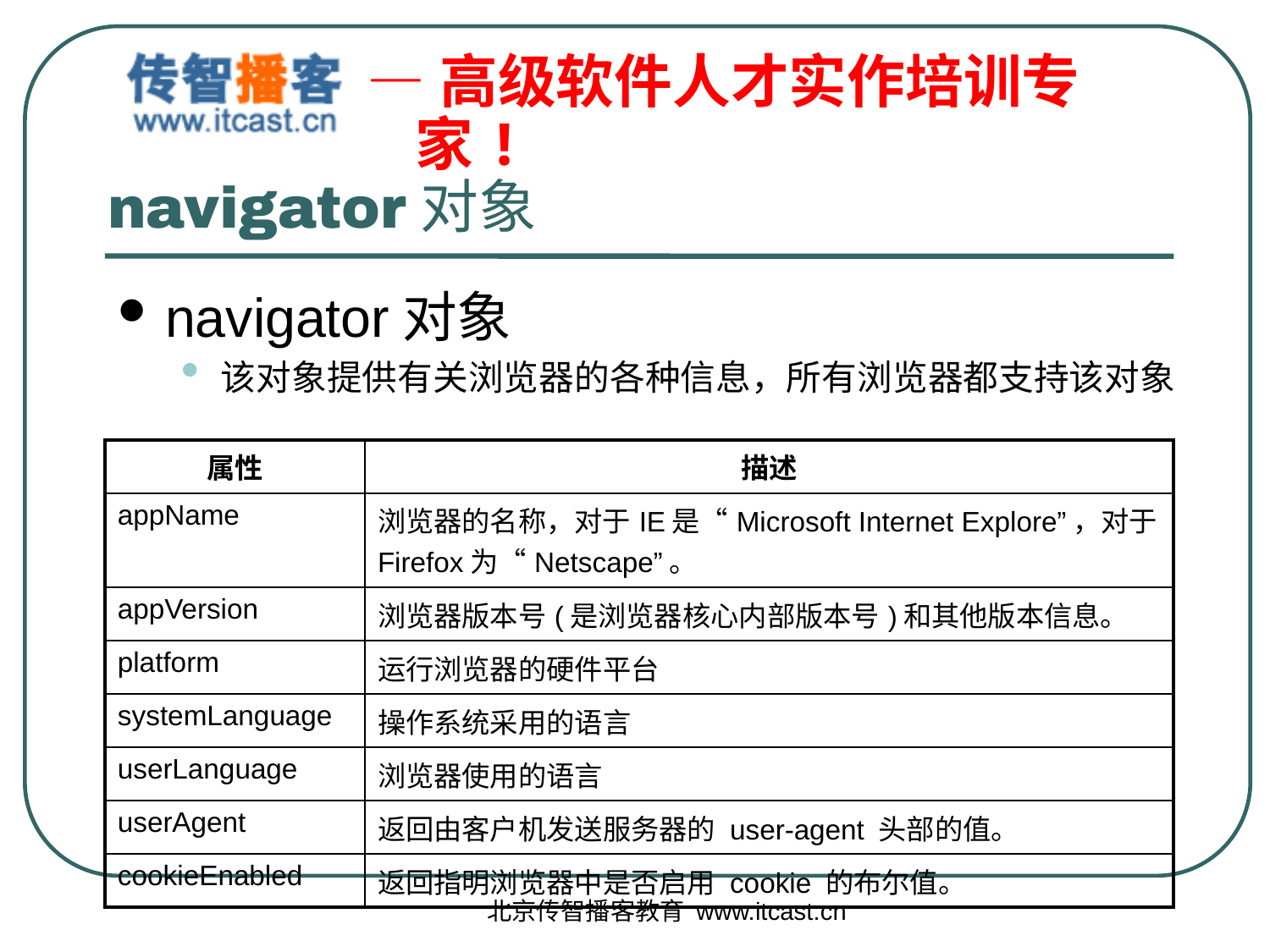

navigator对象
navigator对象
该对象提供有关浏览器的各种信息，所有浏览器都支持该对象
| 属性 | 描述 |
| --- | --- |
| appName | 浏览器的名称，对于IE是“Microsoft Internet Explore”，对于Firefox为“Netscape”。 |
| appVersion | 浏览器版本号(是浏览器核心内部版本号)和其他版本信息。 |
| platform | 运行浏览器的硬件平台 |
| systemLanguage | 操作系统采用的语言 |
| userLanguage | 浏览器使用的语言 |
| userAgent | 返回由客户机发送服务器的 user-agent 头部的值。 |
| cookieEnabled | 返回指明浏览器中是否启用 cookie 的布尔值。 |